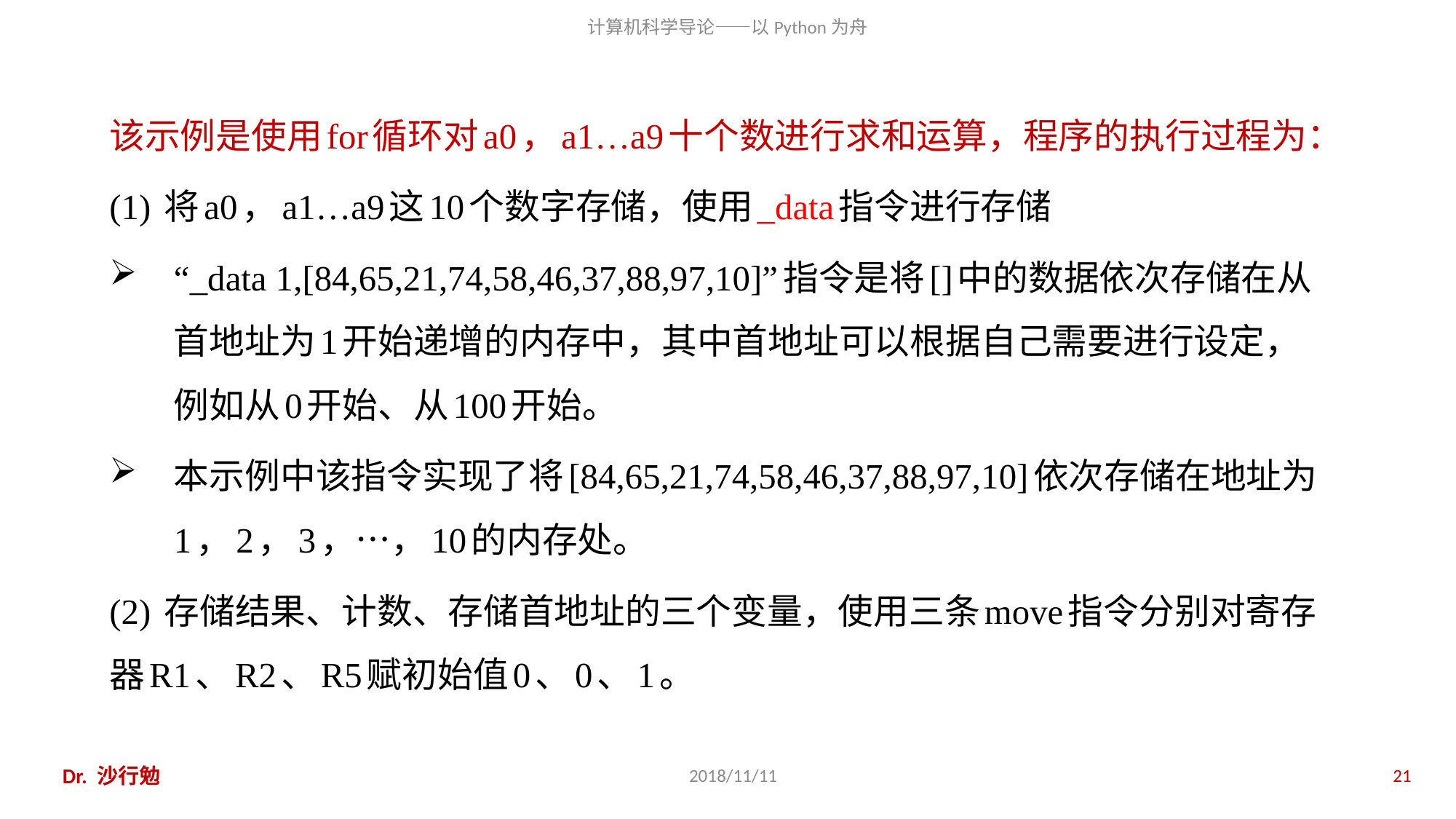

该示例是使用for循环对a0，a1…a9十个数进行求和运算，程序的执行过程为：
(1) 将a0，a1…a9这10个数字存储，使用_data指令进行存储
“_data 1,[84,65,21,74,58,46,37,88,97,10]”指令是将[]中的数据依次存储在从首地址为1开始递增的内存中，其中首地址可以根据自己需要进行设定，例如从0开始、从100开始。
本示例中该指令实现了将[84,65,21,74,58,46,37,88,97,10]依次存储在地址为1，2，3，…，10的内存处。
(2) 存储结果、计数、存储首地址的三个变量，使用三条move指令分别对寄存器R1、R2、R5赋初始值0、0、1。

Dr. 沙行勉
2018/11/11
21